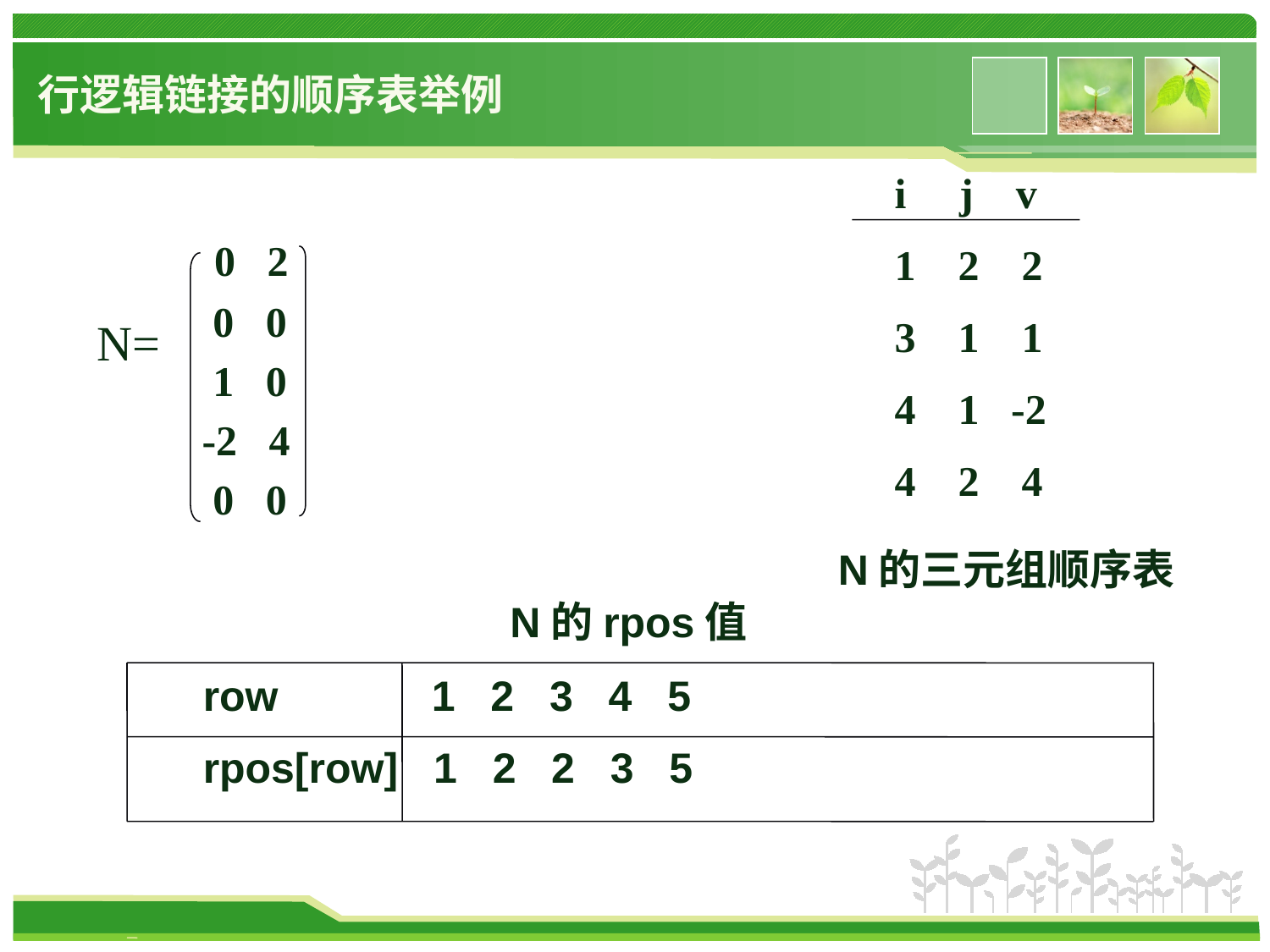

行逻辑链接的顺序表举例

i     j    v
2    2
3    1    1
4    1   -2
4    2    4

 0   2
 0   0
 1   0
-2   4
 0   0

N=
N的三元组顺序表
N的rpos值

row             1   2   3   4   5
rpos[row]   1   2   2   3   5